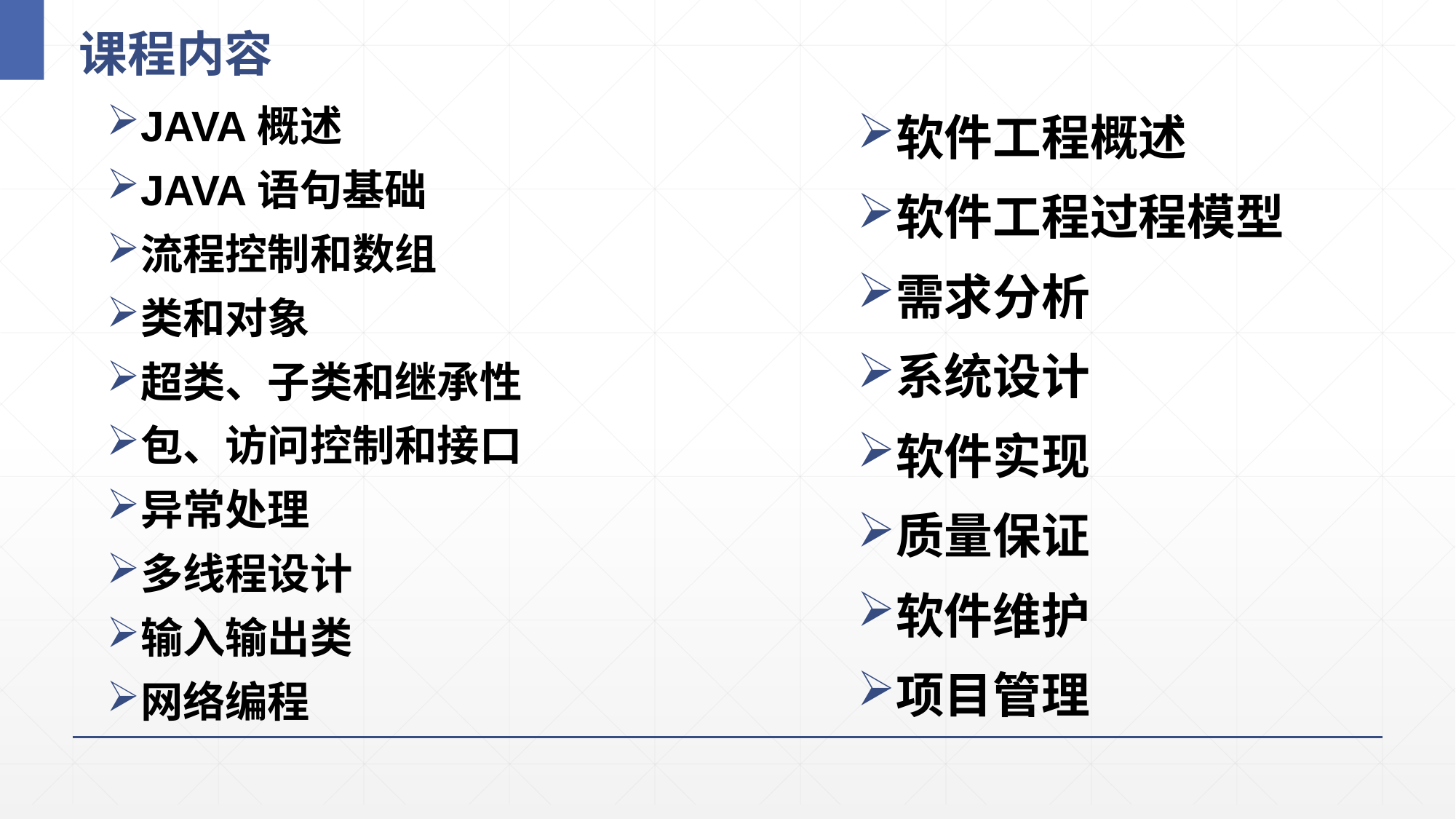

# 课程内容
JAVA概述
JAVA语句基础
流程控制和数组
类和对象
超类、子类和继承性
包、访问控制和接口
异常处理
多线程设计
输入输出类
网络编程
软件工程概述
软件工程过程模型
需求分析
系统设计
软件实现
质量保证
软件维护
项目管理